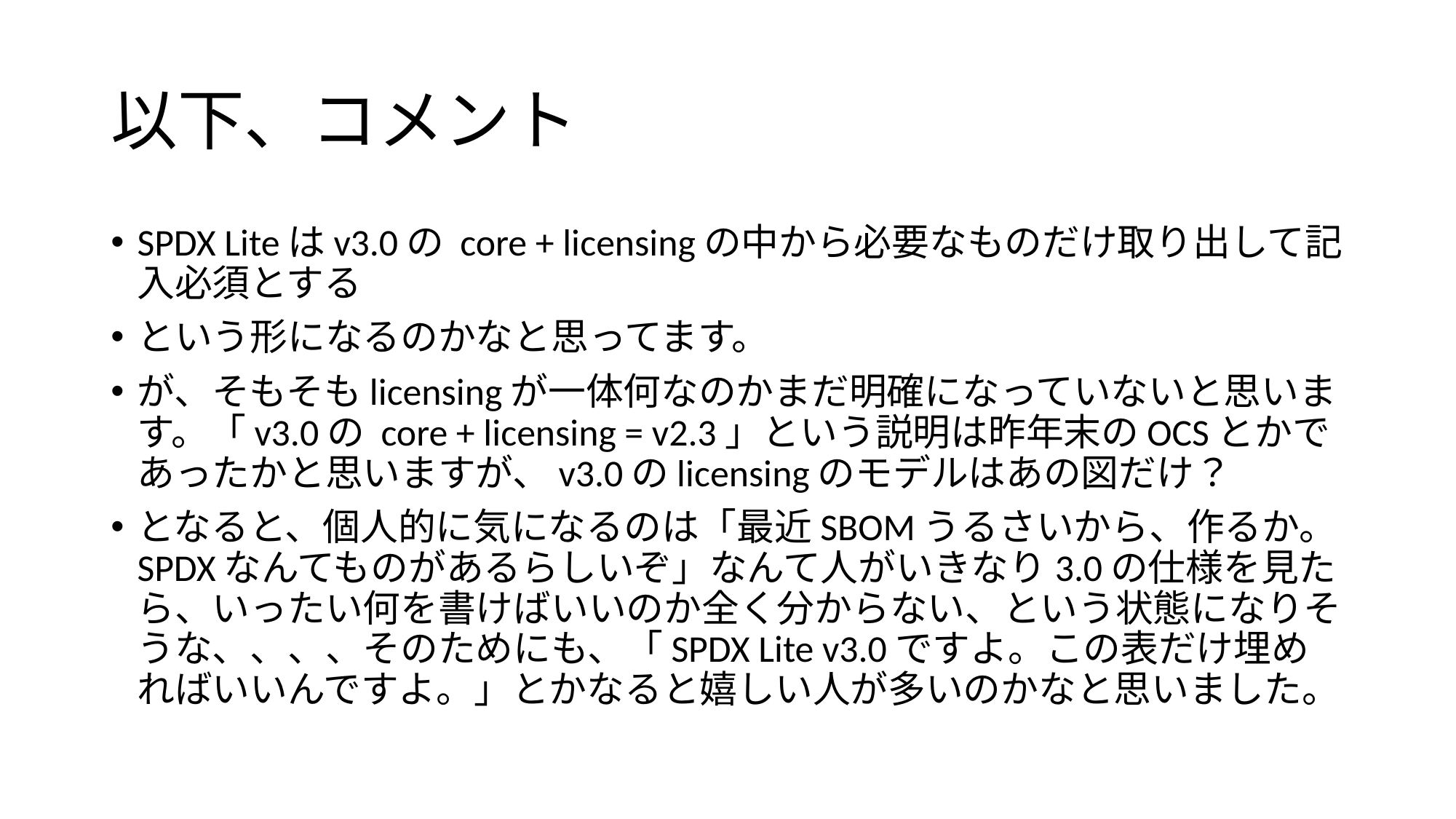

# 以下、コメント
SPDX Liteはv3.0の core + licensingの中から必要なものだけ取り出して記入必須とする
という形になるのかなと思ってます。
が、そもそもlicensingが一体何なのかまだ明確になっていないと思います。「v3.0の core + licensing = v2.3」という説明は昨年末のOCSとかであったかと思いますが、v3.0のlicensingのモデルはあの図だけ？
となると、個人的に気になるのは「最近SBOMうるさいから、作るか。SPDXなんてものがあるらしいぞ」なんて人がいきなり3.0の仕様を見たら、いったい何を書けばいいのか全く分からない、という状態になりそうな、、、、そのためにも、「SPDX Lite v3.0ですよ。この表だけ埋めればいいんですよ。」とかなると嬉しい人が多いのかなと思いました。